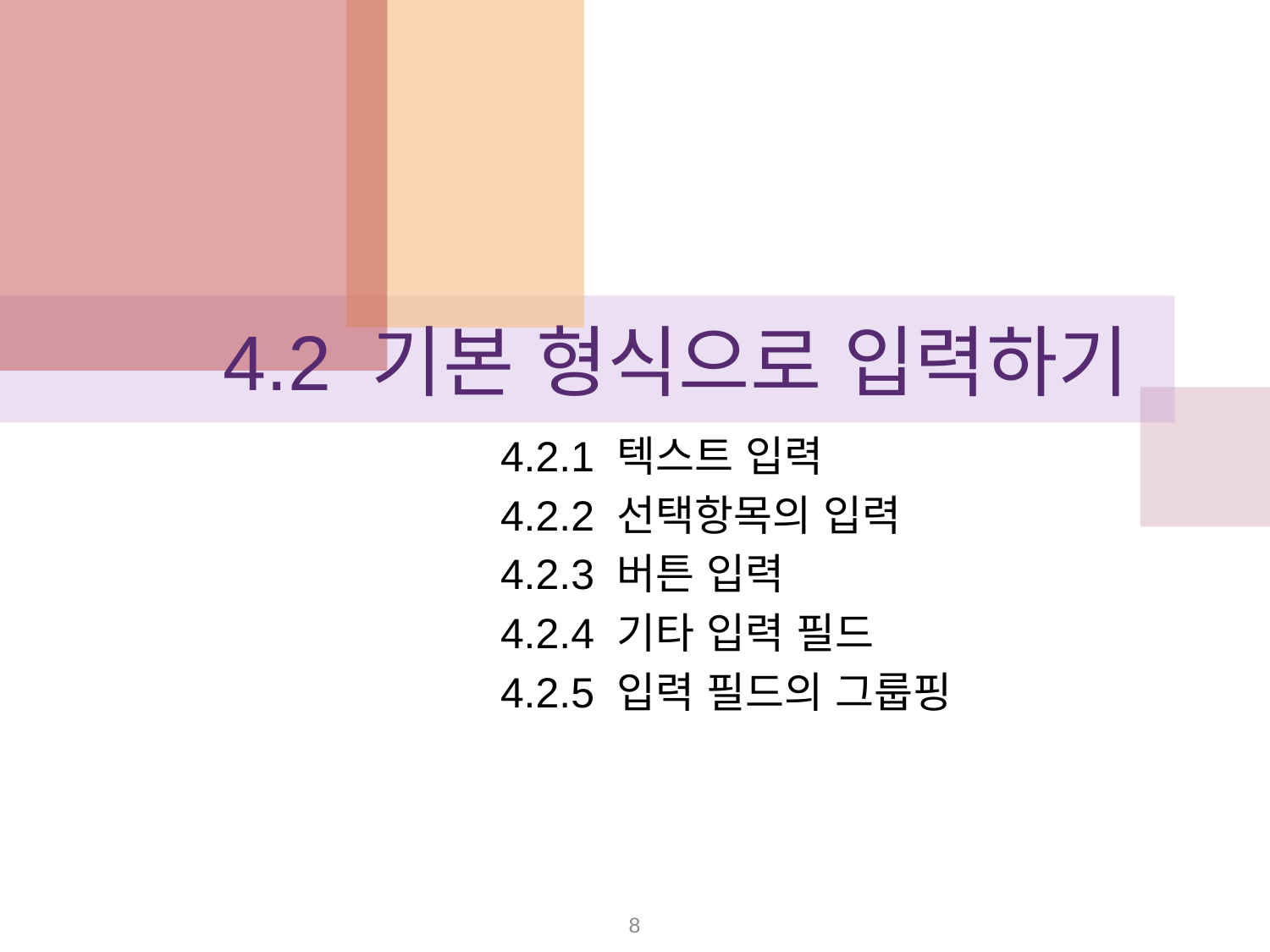

# 4.2 기본 형식으로 입력하기
4.2.1 텍스트 입력
4.2.2 선택항목의 입력
4.2.3 버튼 입력
4.2.4 기타 입력 필드
4.2.5 입력 필드의 그룹핑
8